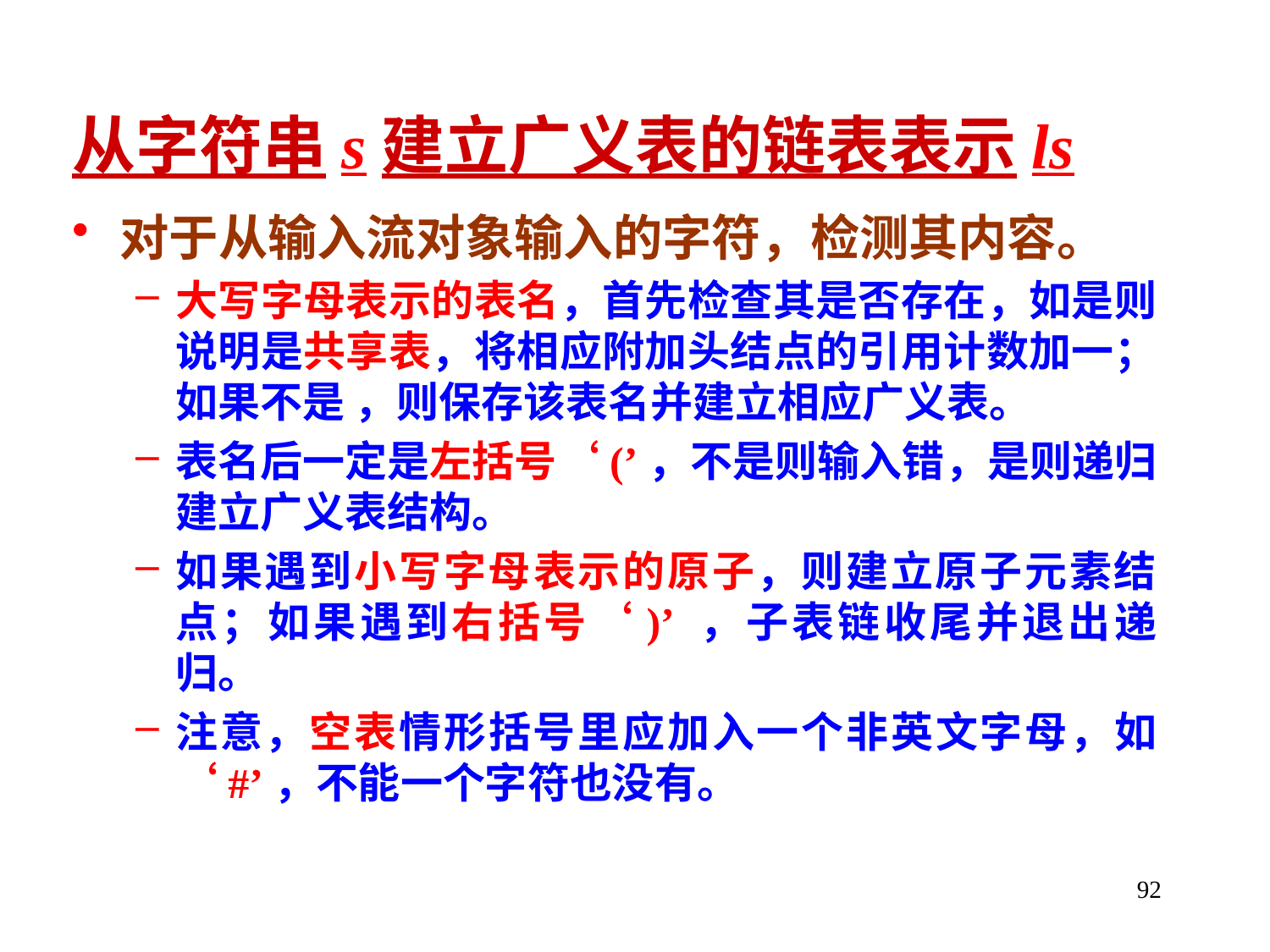

从字符串s建立广义表的链表表示ls
对于从输入流对象输入的字符，检测其内容。
大写字母表示的表名，首先检查其是否存在，如是则说明是共享表，将相应附加头结点的引用计数加一；如果不是 ，则保存该表名并建立相应广义表。
表名后一定是左括号‘(’，不是则输入错，是则递归建立广义表结构。
如果遇到小写字母表示的原子，则建立原子元素结点；如果遇到右括号‘)’ ，子表链收尾并退出递归。
注意，空表情形括号里应加入一个非英文字母，如‘#’，不能一个字符也没有。
92